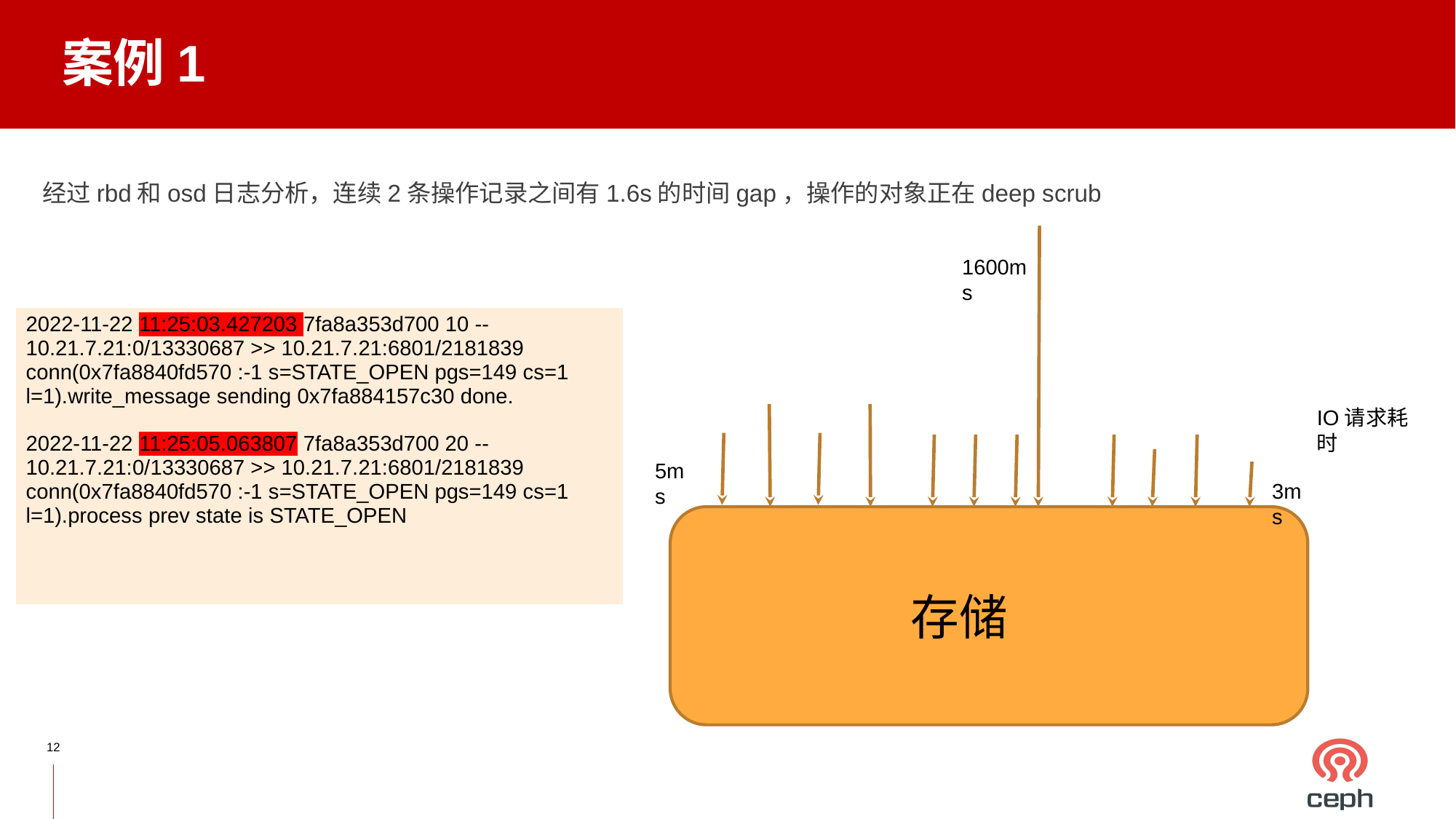

案例1
经过rbd和osd日志分析，连续2条操作记录之间有1.6s的时间gap，操作的对象正在deep scrub
1600ms
| 2022-11-22 11:25:03.427203 7fa8a353d700 10 -- 10.21.7.21:0/13330687 >> 10.21.7.21:6801/2181839 conn(0x7fa8840fd570 :-1 s=STATE\_OPEN pgs=149 cs=1 l=1).write\_message sending 0x7fa884157c30 done. 2022-11-22 11:25:05.063807 7fa8a353d700 20 -- 10.21.7.21:0/13330687 >> 10.21.7.21:6801/2181839 conn(0x7fa8840fd570 :-1 s=STATE\_OPEN pgs=149 cs=1 l=1).process prev state is STATE\_OPEN |
| --- |
IO请求耗时
5ms
3ms

存储
12